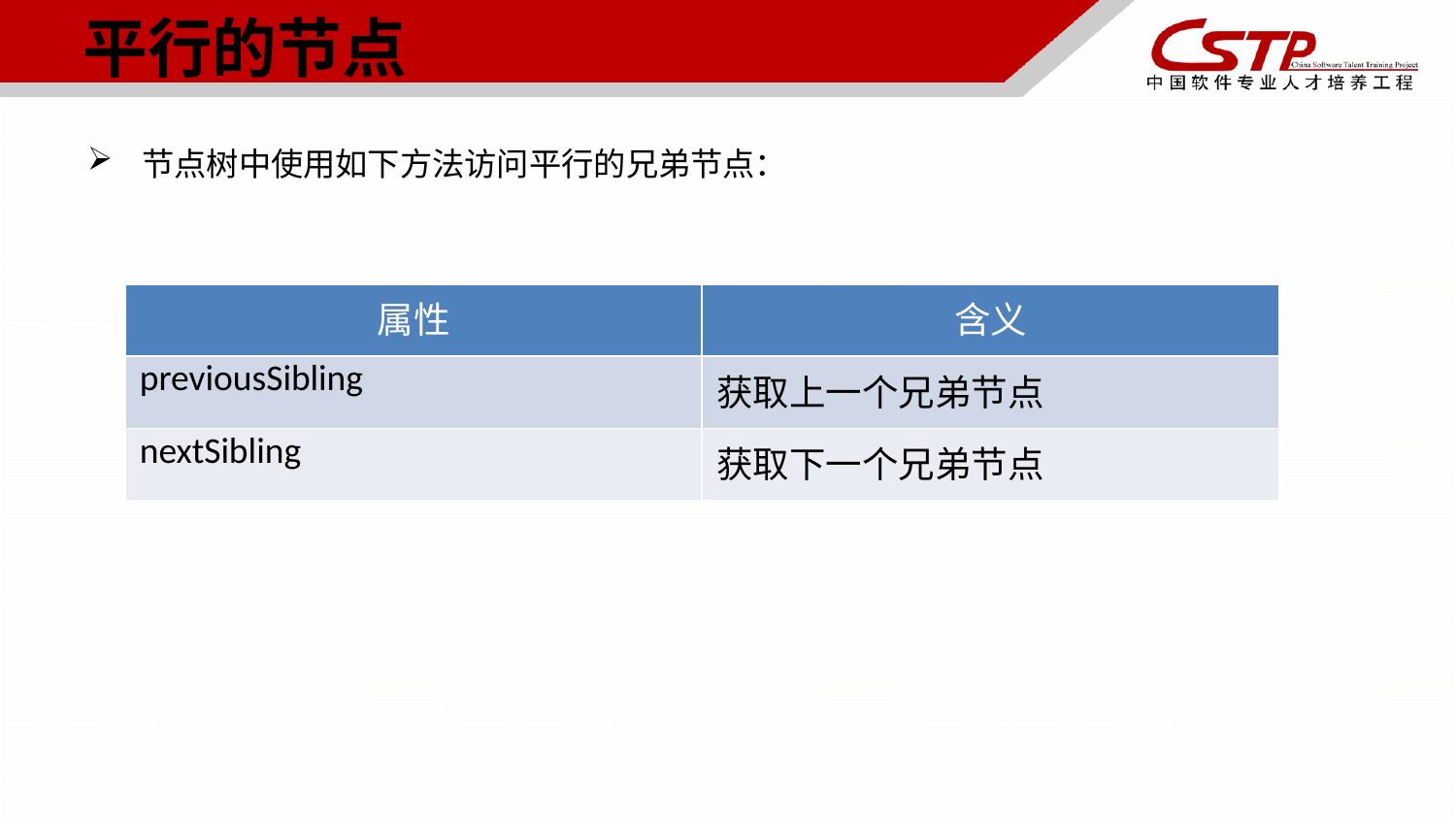

# 平行的节点
节点树中使用如下方法访问平行的兄弟节点：
| 属性 | 含义 |
| --- | --- |
| previousSibling | 获取上一个兄弟节点 |
| nextSibling | 获取下一个兄弟节点 |